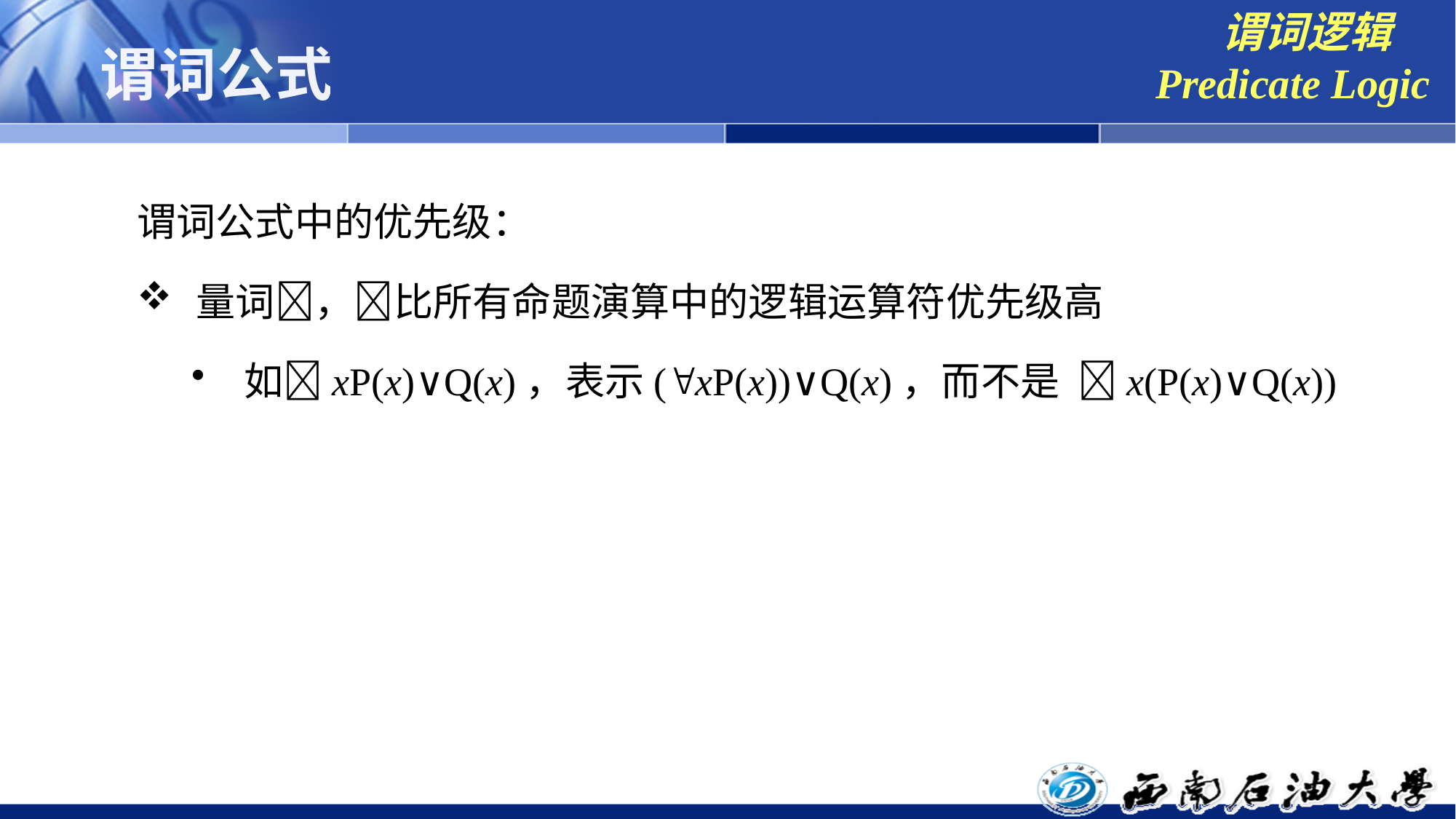

谓词逻辑
Predicate Logic
# 谓词公式
谓词公式中的优先级：
 量词∀，∃比所有命题演算中的逻辑运算符优先级高
 如∀xP(x)∨Q(x)，表示(∀xP(x))∨Q(x)，而不是  ∀x(P(x)∨Q(x))